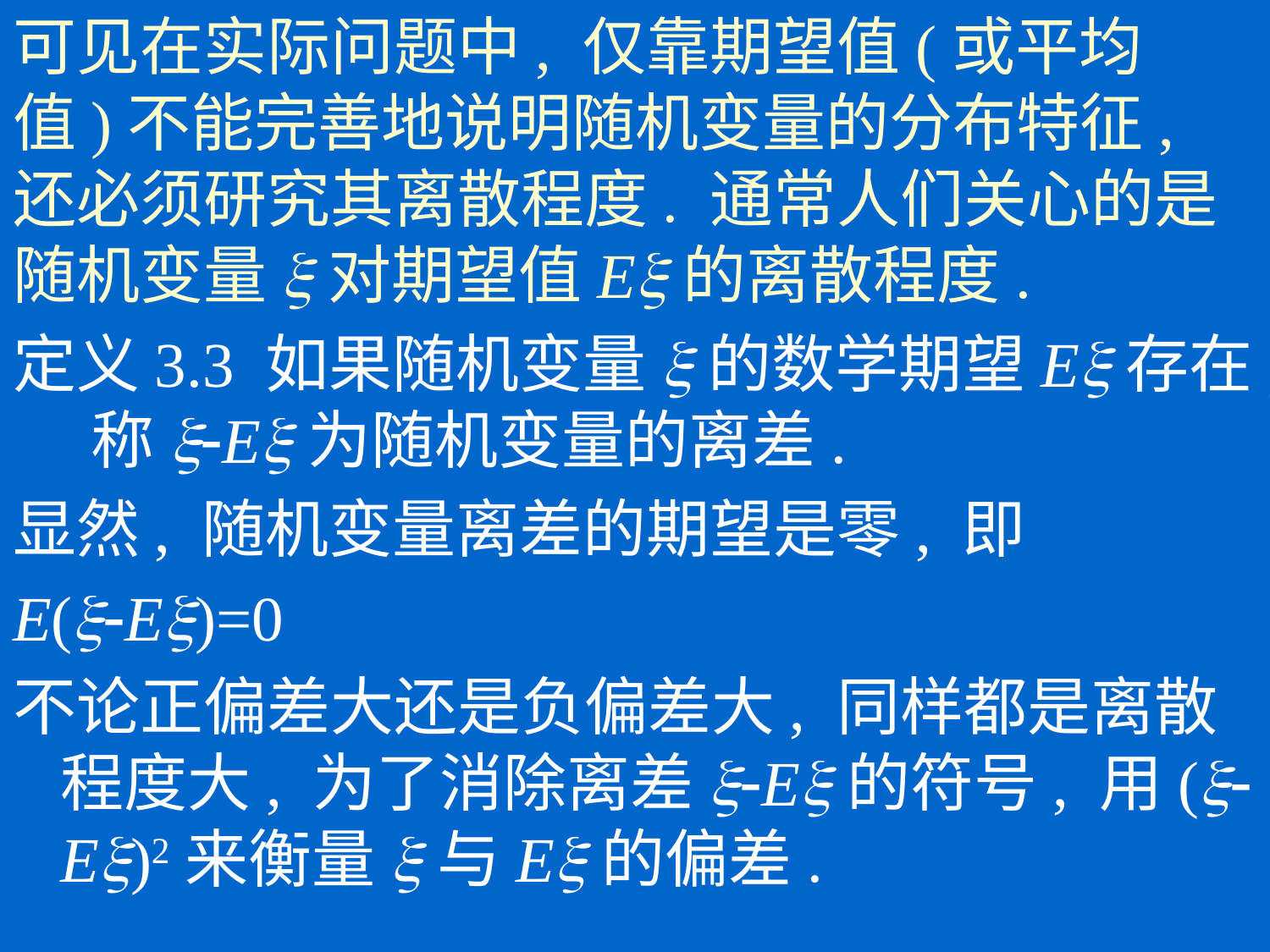

# 可见在实际问题中, 仅靠期望值(或平均值)不能完善地说明随机变量的分布特征, 还必须研究其离散程度. 通常人们关心的是随机变量ξ对期望值Eξ的离散程度.
定义3.3 如果随机变量ξ的数学期望Eξ存在, 称ξ−Eξ为随机变量的离差.
显然, 随机变量离差的期望是零, 即
E(ξ−Eξ)=0
不论正偏差大还是负偏差大, 同样都是离散程度大, 为了消除离差ξ−Eξ的符号, 用(ξ−Eξ)2来衡量ξ与Eξ的偏差.